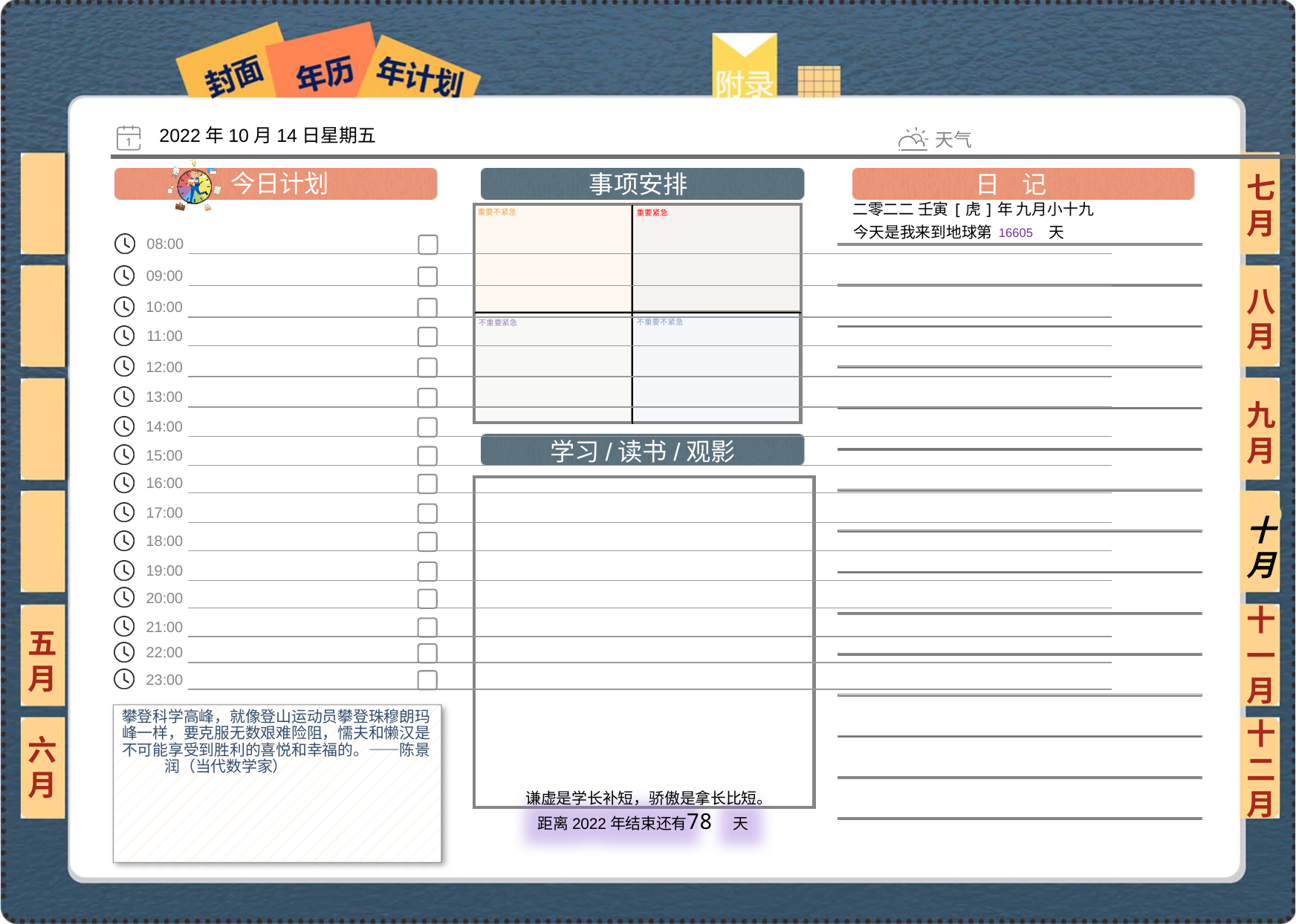

2022年10月14日星期五
七月
二零二二 壬寅[虎]年 九月小十九
16605
八月
九月
十月
十一月
五月
攀登科学高峰，就像登山运动员攀登珠穆朗玛峰一样，要克服无数艰难险阻，懦夫和懒汉是不可能享受到胜利的喜悦和幸福的。——陈景润（当代数学家）

六月
十二月
78
 谦虚是学长补短，骄傲是拿长比短。